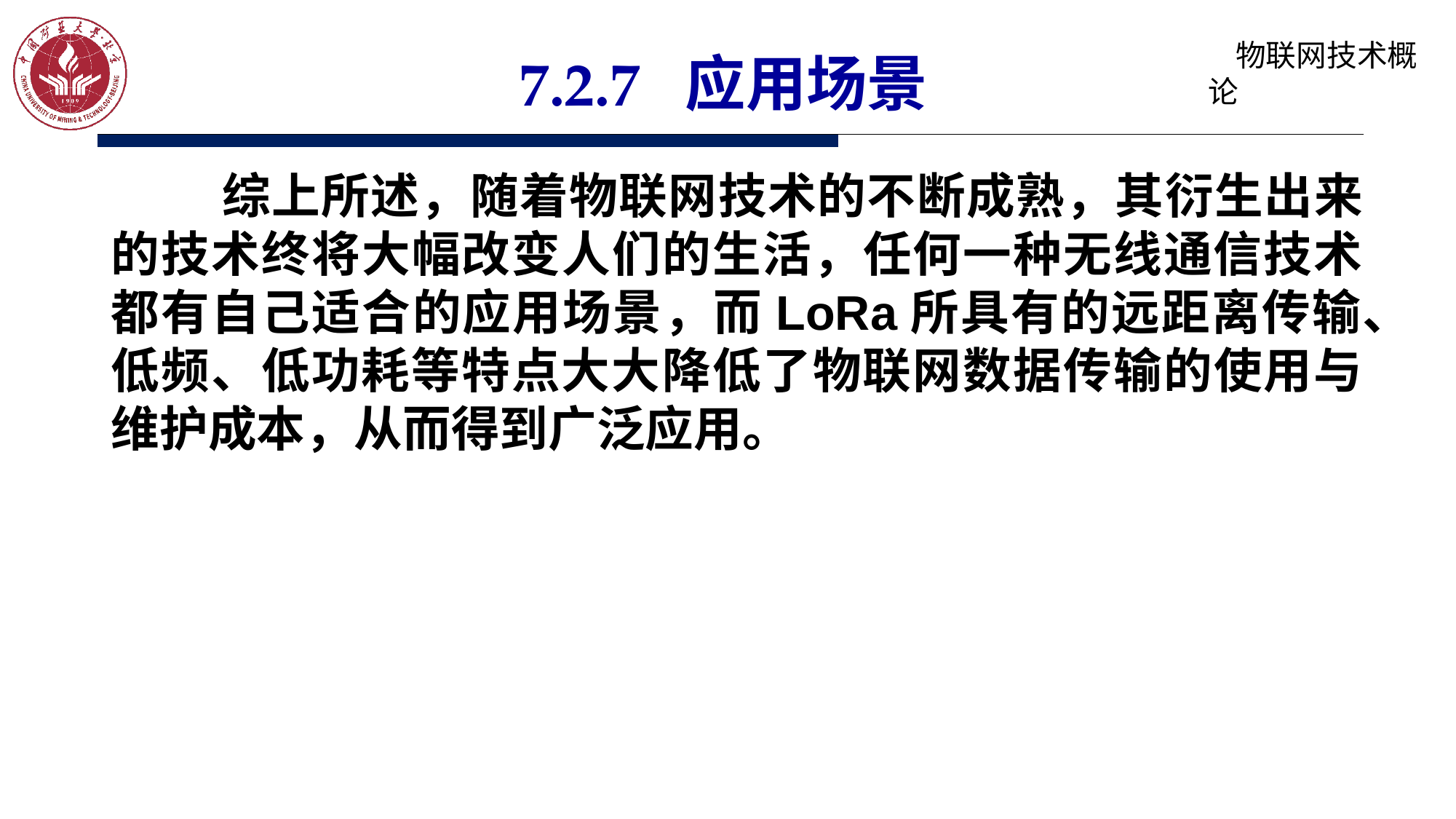

# 7.2.7  应用场景
 综上所述，随着物联网技术的不断成熟，其衍生出来的技术终将大幅改变人们的生活，任何一种无线通信技术都有自己适合的应用场景，而LoRa所具有的远距离传输、低频、低功耗等特点大大降低了物联网数据传输的使用与维护成本，从而得到广泛应用。